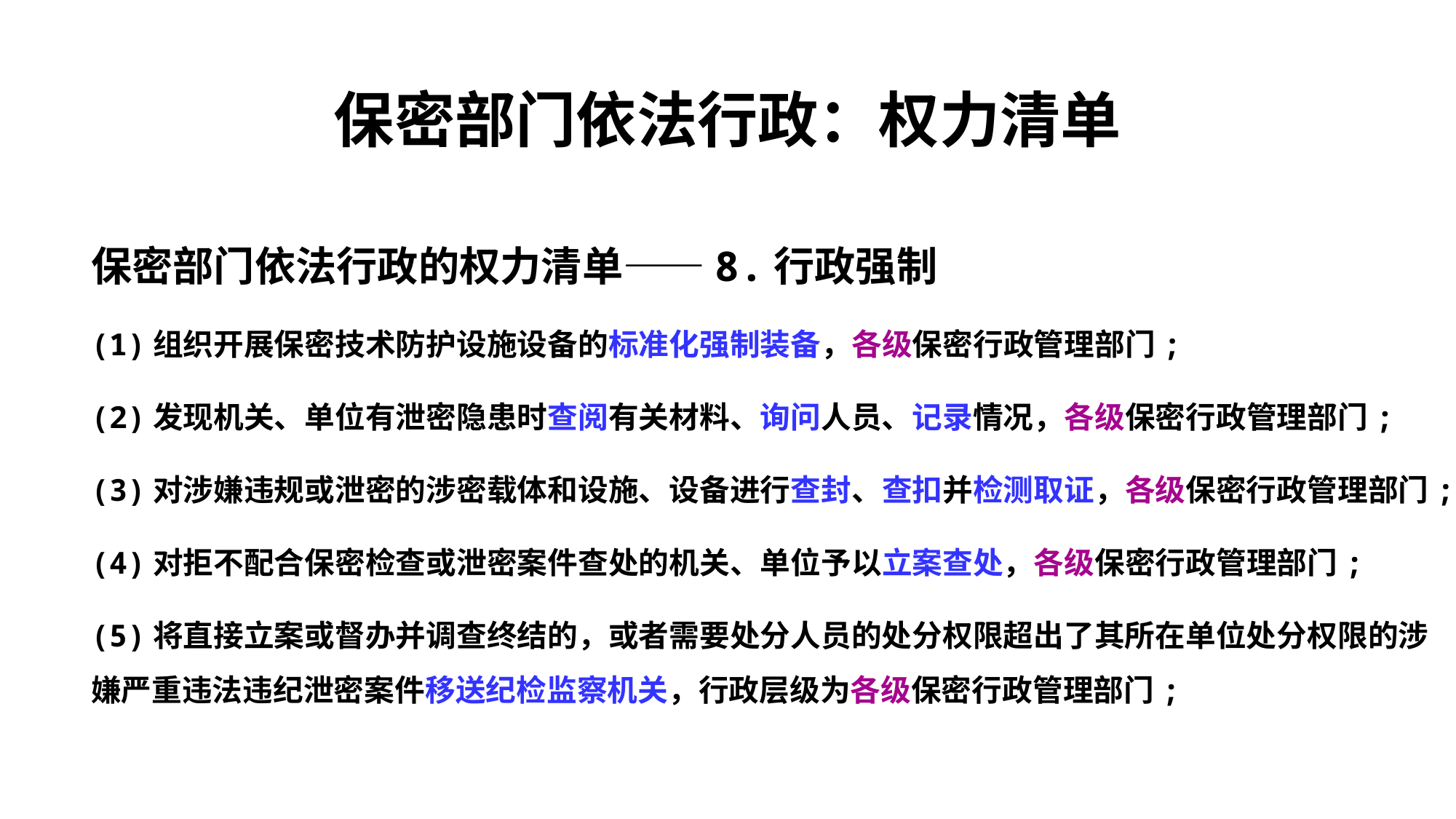

# 保密部门依法行政：权力清单
保密部门依法行政的权力清单——8.行政强制
(1)组织开展保密技术防护设施设备的标准化强制装备，各级保密行政管理部门;
(2)发现机关、单位有泄密隐患时查阅有关材料、询问人员、记录情况，各级保密行政管理部门;
(3)对涉嫌违规或泄密的涉密载体和设施、设备进行查封、查扣并检测取证，各级保密行政管理部门;
(4)对拒不配合保密检查或泄密案件查处的机关、单位予以立案查处，各级保密行政管理部门;
(5)将直接立案或督办并调查终结的，或者需要处分人员的处分权限超出了其所在单位处分权限的涉嫌严重违法违纪泄密案件移送纪检监察机关，行政层级为各级保密行政管理部门;